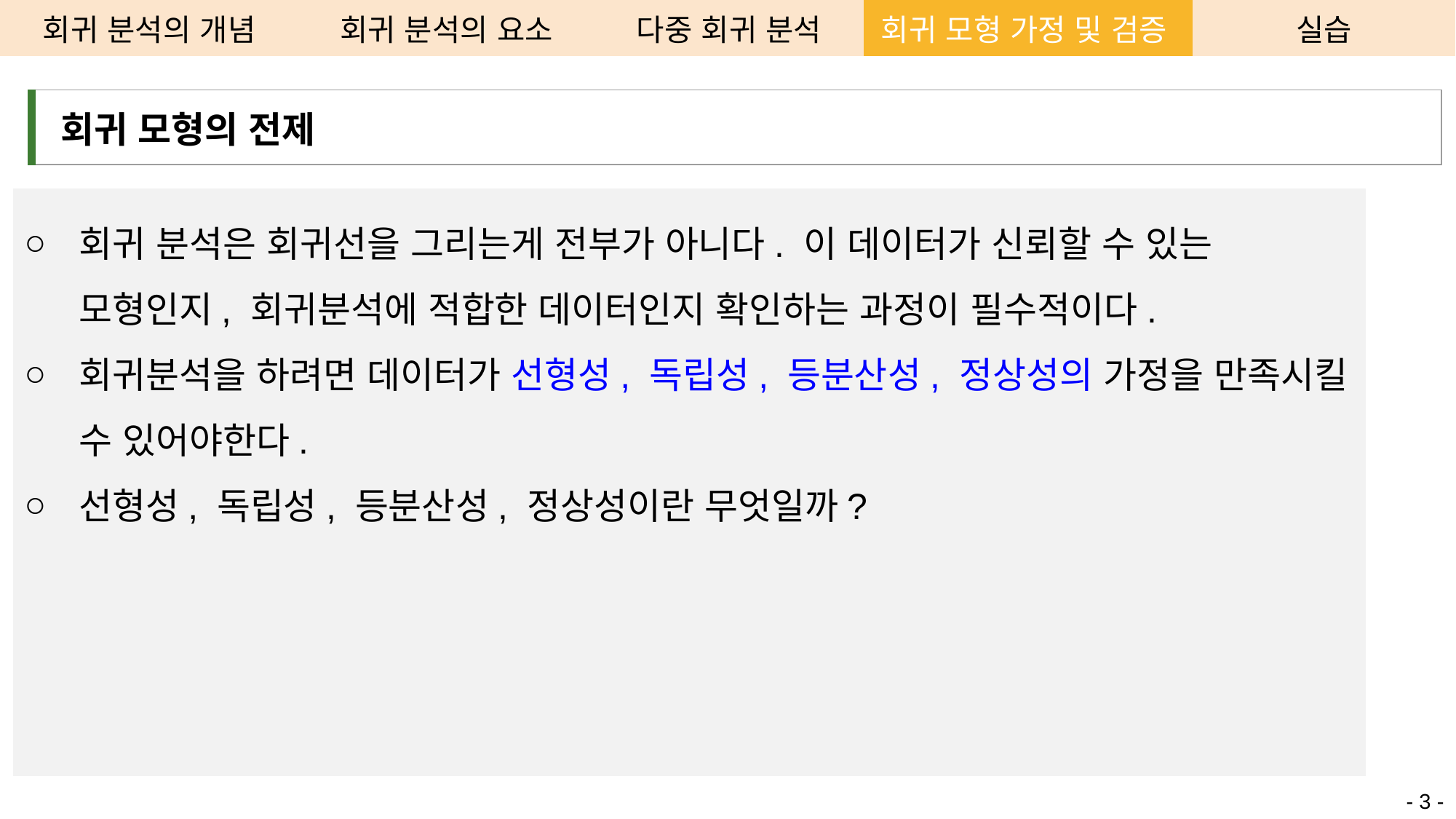

| 회귀 분석의 개념 | 회귀 분석의 요소 | 다중 회귀 분석 | 회귀 모형 가정 및 검증 | 실습 |
| --- | --- | --- | --- | --- |
| 회귀 모형의 전제 |
| --- |
회귀 분석은 회귀선을 그리는게 전부가 아니다. 이 데이터가 신뢰할 수 있는 모형인지, 회귀분석에 적합한 데이터인지 확인하는 과정이 필수적이다.
회귀분석을 하려면 데이터가 선형성, 독립성, 등분산성, 정상성의 가정을 만족시킬 수 있어야한다.
선형성, 독립성, 등분산성, 정상성이란 무엇일까?

- 3 -